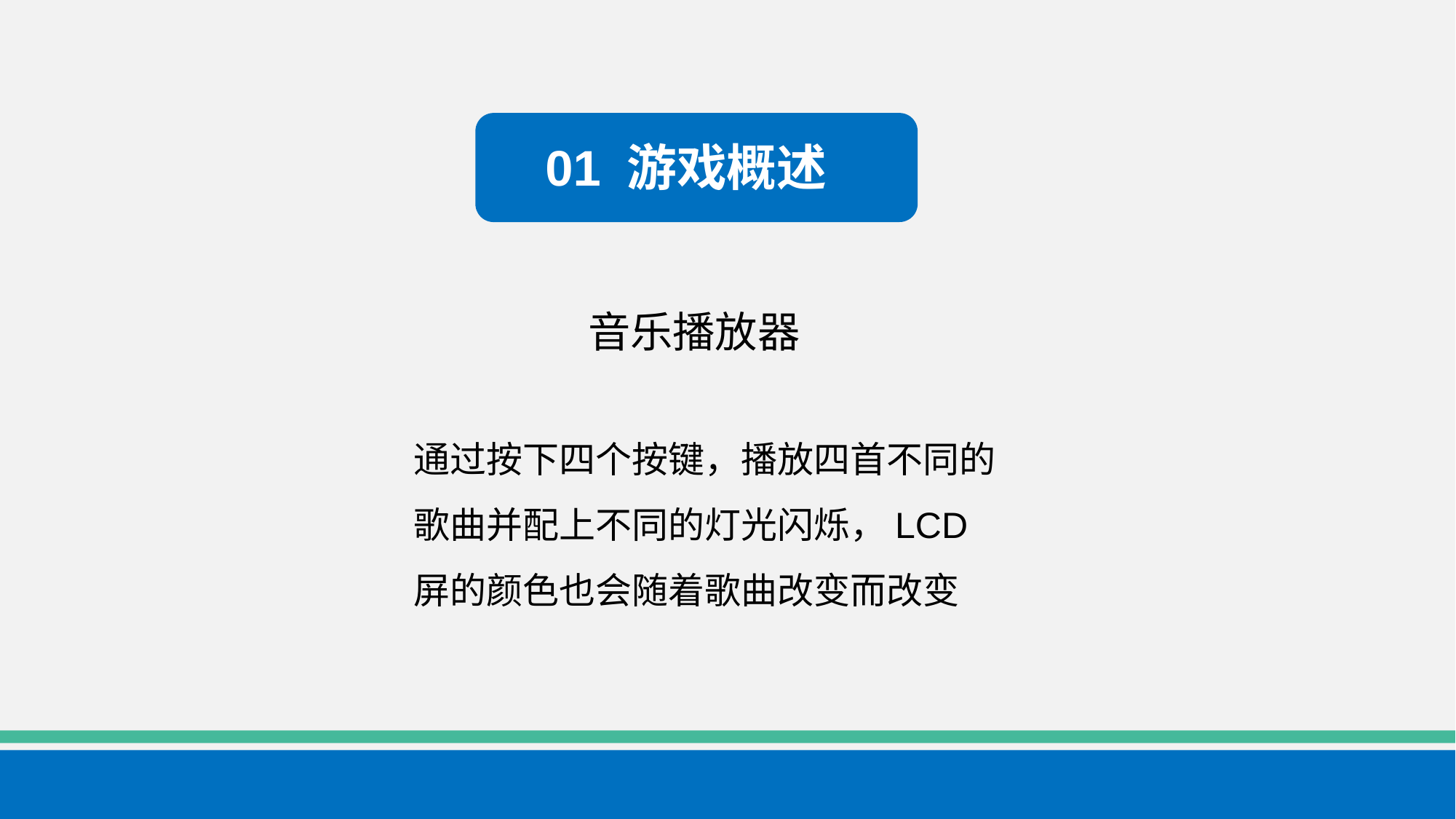

01 游戏概述

音乐播放器
通过按下四个按键，播放四首不同的歌曲并配上不同的灯光闪烁，LCD屏的颜色也会随着歌曲改变而改变